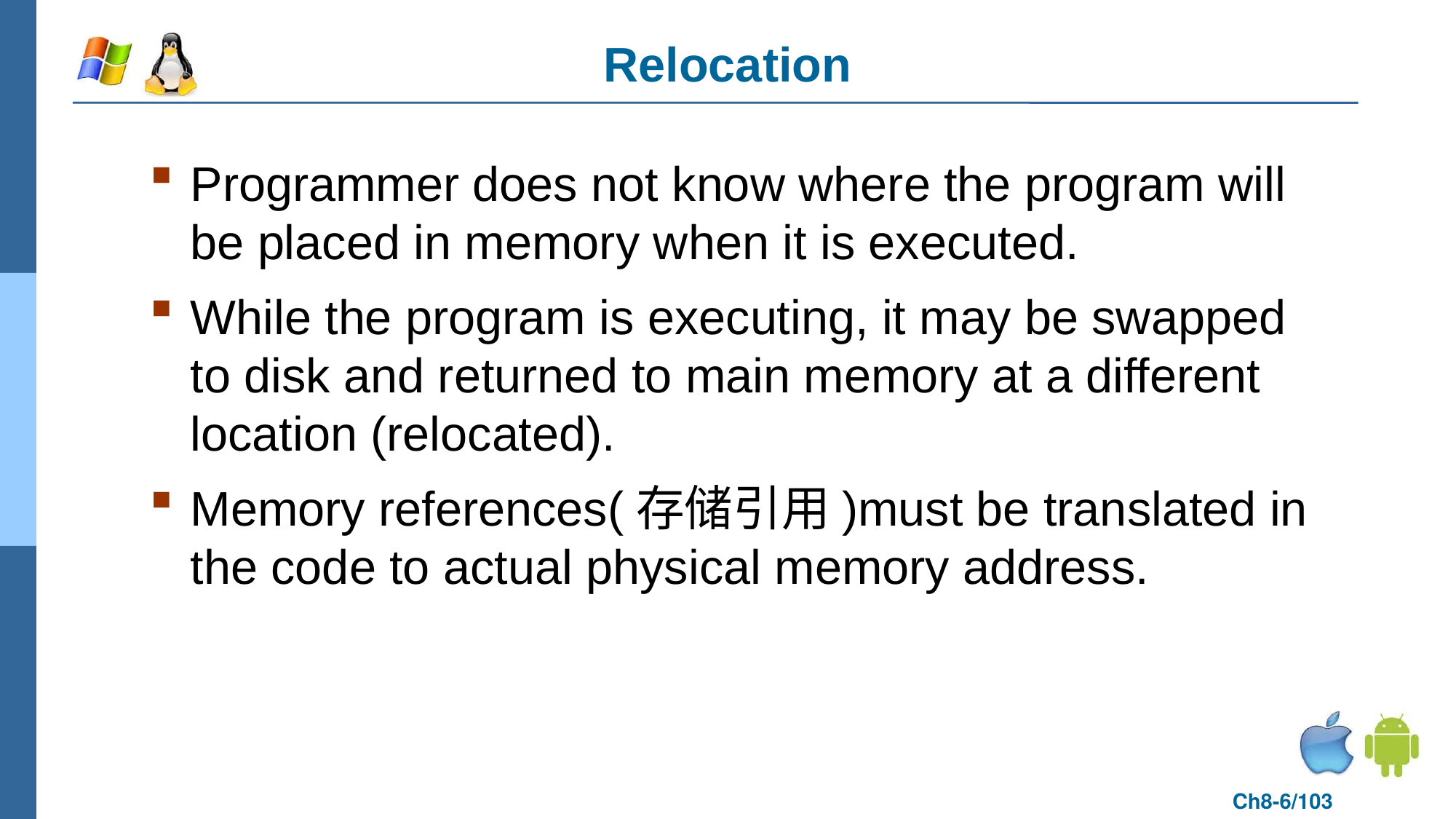

# Relocation
Programmer does not know where the program will be placed in memory when it is executed.
While the program is executing, it may be swapped to disk and returned to main memory at a different location (relocated).
Memory references(存储引用)must be translated in the code to actual physical memory address.